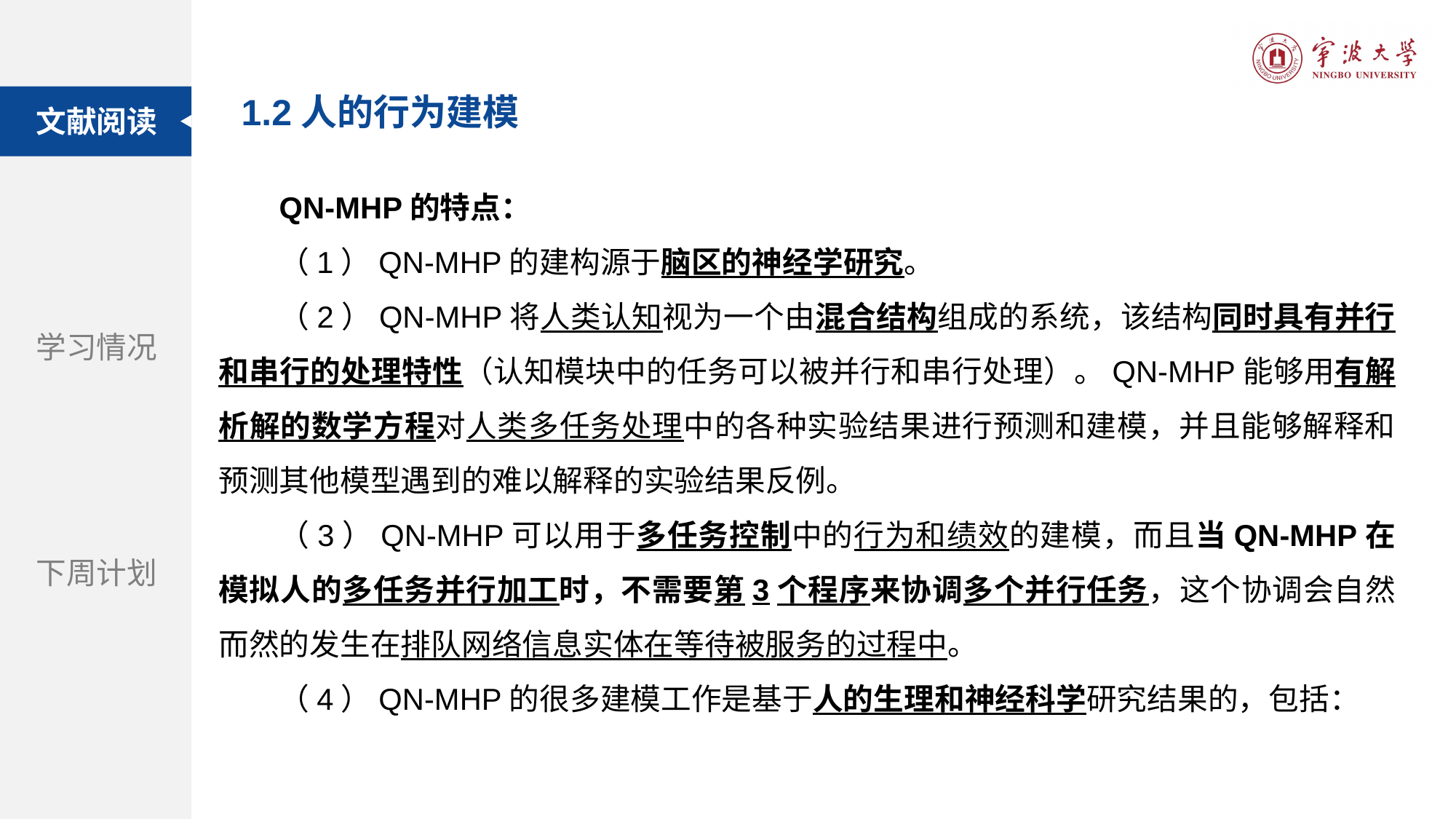

1.2人的行为建模

文献阅读
QN-MHP的特点：
（1）QN-MHP的建构源于脑区的神经学研究。
（2）QN-MHP将人类认知视为一个由混合结构组成的系统，该结构同时具有并行和串行的处理特性（认知模块中的任务可以被并行和串行处理）。QN-MHP能够用有解析解的数学方程对人类多任务处理中的各种实验结果进行预测和建模，并且能够解释和预测其他模型遇到的难以解释的实验结果反例。
（3）QN-MHP可以用于多任务控制中的行为和绩效的建模，而且当QN-MHP在模拟人的多任务并行加工时，不需要第3个程序来协调多个并行任务，这个协调会自然而然的发生在排队网络信息实体在等待被服务的过程中。
（4）QN-MHP的很多建模工作是基于人的生理和神经科学研究结果的，包括：
题目：自动驾驶汽车和街道设计：使用虚拟现实实验探索中央分隔带在提高行人过街安全性方面的作用
学习情况
期刊：Accident Analysis and Prevention
下周计划